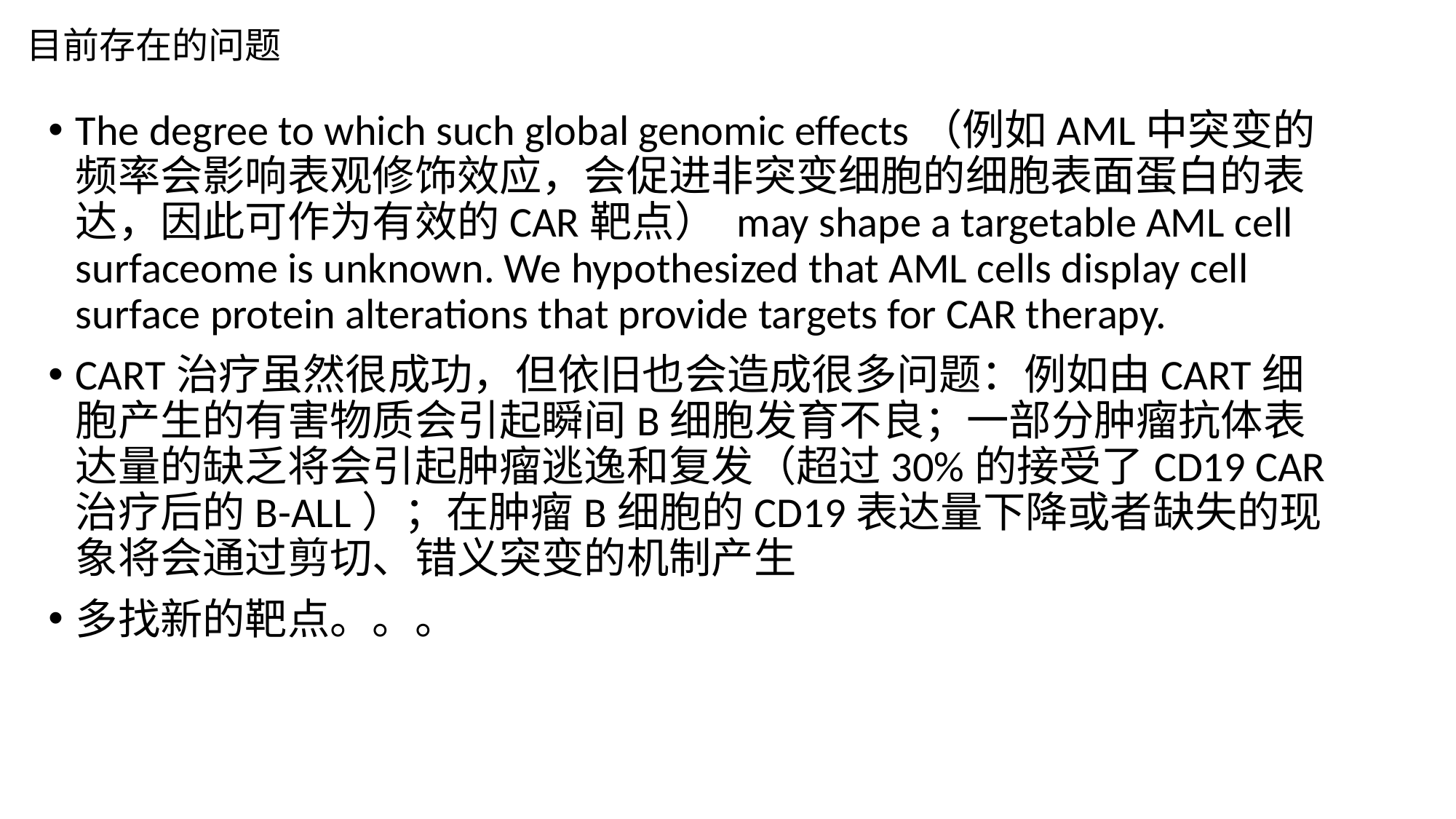

# 目前存在的问题
The degree to which such global genomic effects（例如AML中突变的频率会影响表观修饰效应，会促进非突变细胞的细胞表面蛋白的表达，因此可作为有效的CAR靶点） may shape a targetable AML cell surfaceome is unknown. We hypothesized that AML cells display cell surface protein alterations that provide targets for CAR therapy.
CART治疗虽然很成功，但依旧也会造成很多问题：例如由CART细胞产生的有害物质会引起瞬间B细胞发育不良；一部分肿瘤抗体表达量的缺乏将会引起肿瘤逃逸和复发（超过30%的接受了CD19 CAR治疗后的B-ALL）；在肿瘤B细胞的CD19表达量下降或者缺失的现象将会通过剪切、错义突变的机制产生
多找新的靶点。。。